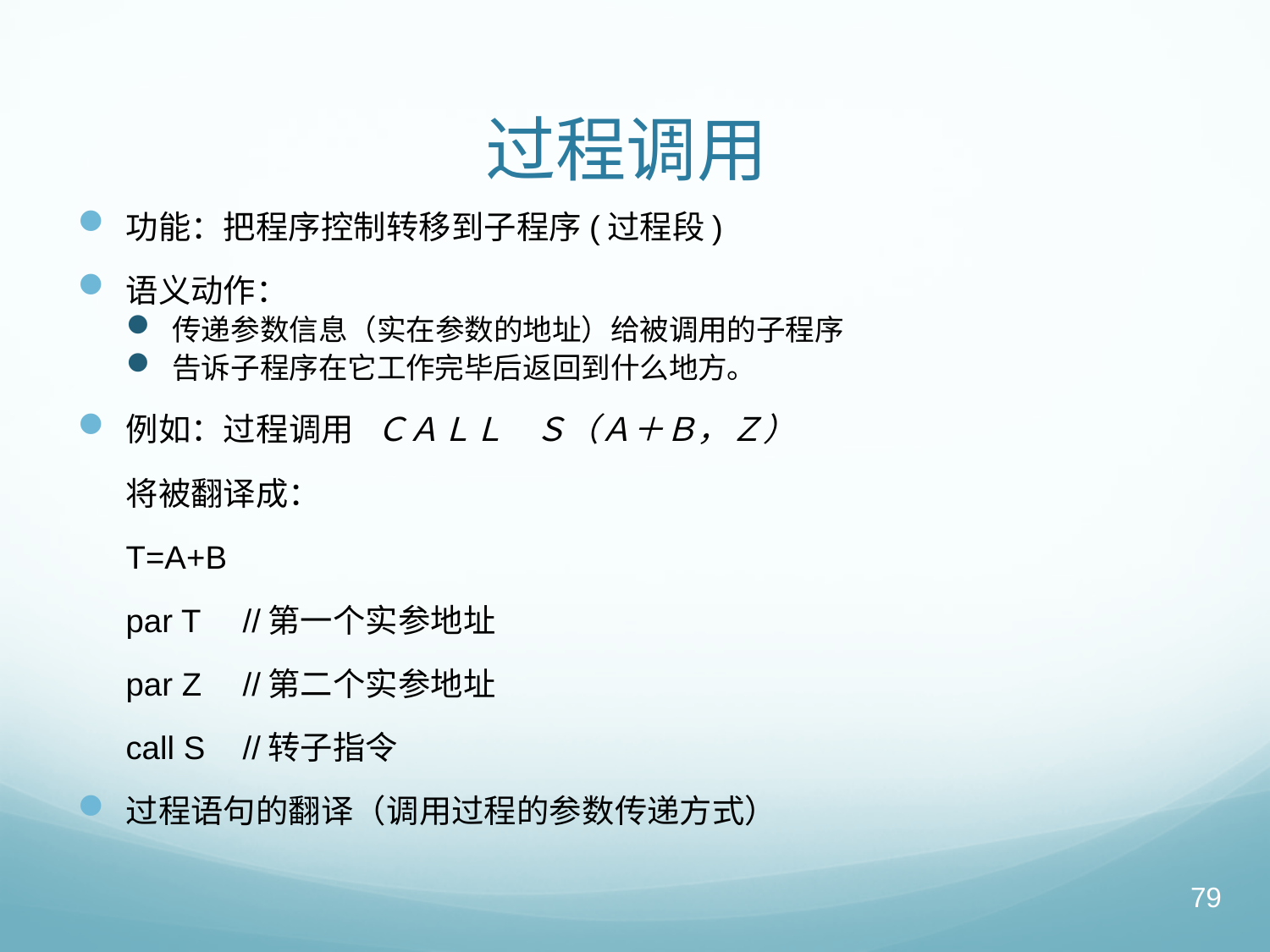

# 过程调用
功能：把程序控制转移到子程序(过程段)
语义动作：
传递参数信息（实在参数的地址）给被调用的子程序
告诉子程序在它工作完毕后返回到什么地方。
例如：过程调用   ＣＡＬＬ    Ｓ（Ａ＋Ｂ，Ｚ）
	将被翻译成：
		T=A+B
		par T   	//第一个实参地址
		par Z  	//第二个实参地址
		call S   	//转子指令
过程语句的翻译（调用过程的参数传递方式）
79